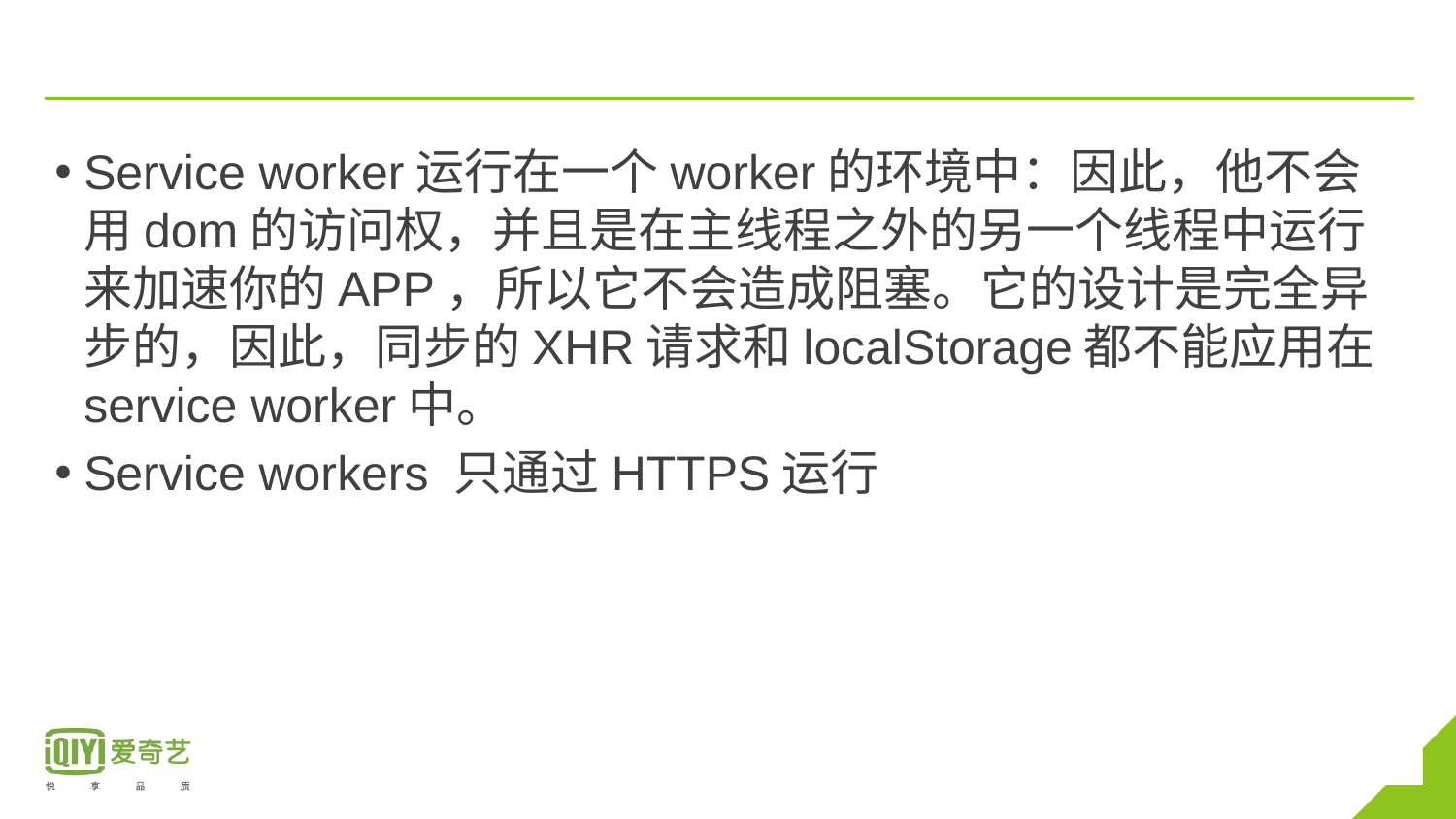

#
Service worker运行在一个worker的环境中：因此，他不会用dom的访问权，并且是在主线程之外的另一个线程中运行来加速你的APP，所以它不会造成阻塞。它的设计是完全异步的，因此，同步的XHR请求和localStorage都不能应用在service worker中。
Service workers 只通过HTTPS运行